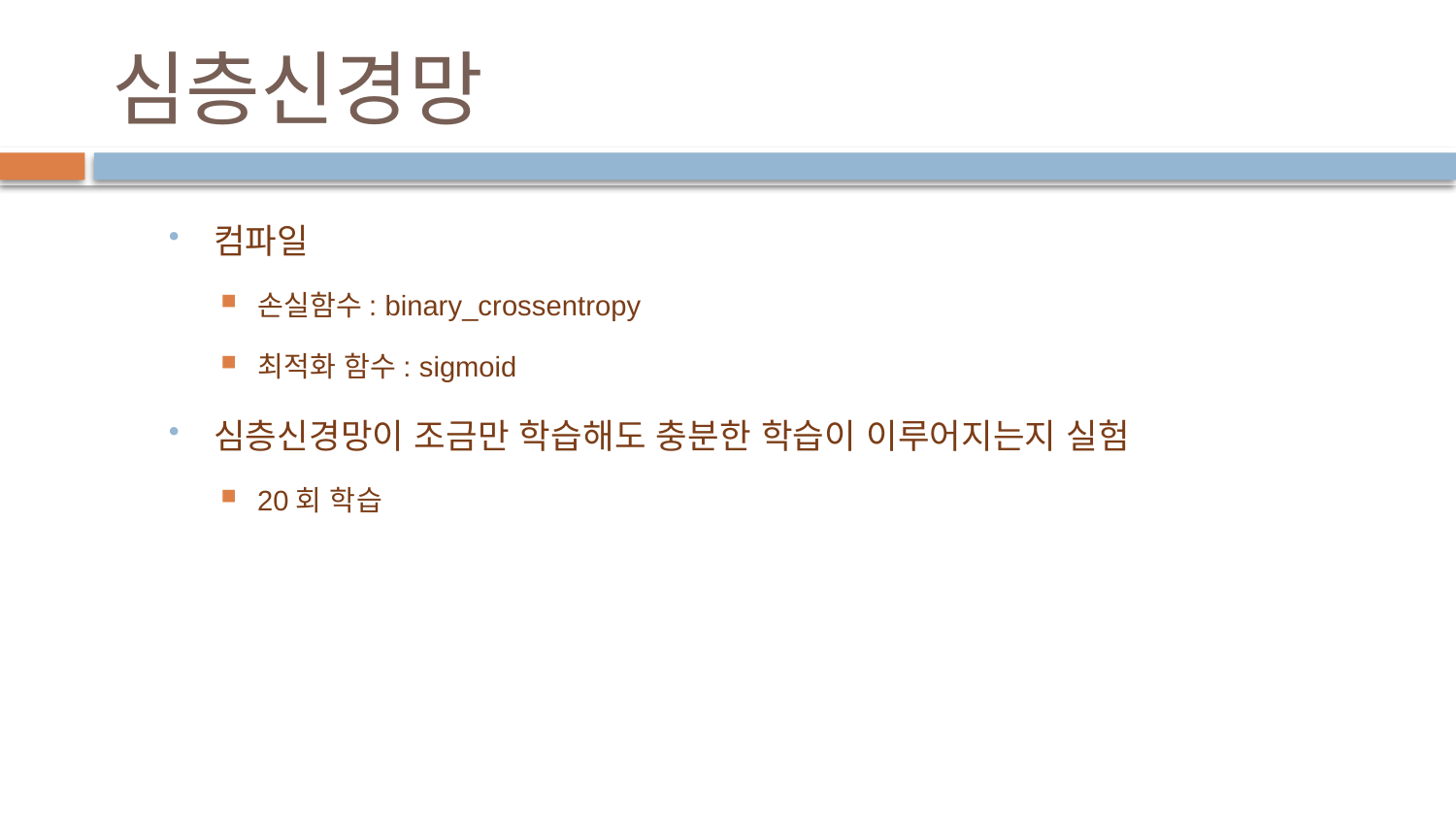

# 심층신경망
컴파일
손실함수: binary_crossentropy
최적화 함수: sigmoid
심층신경망이 조금만 학습해도 충분한 학습이 이루어지는지 실험
20회 학습